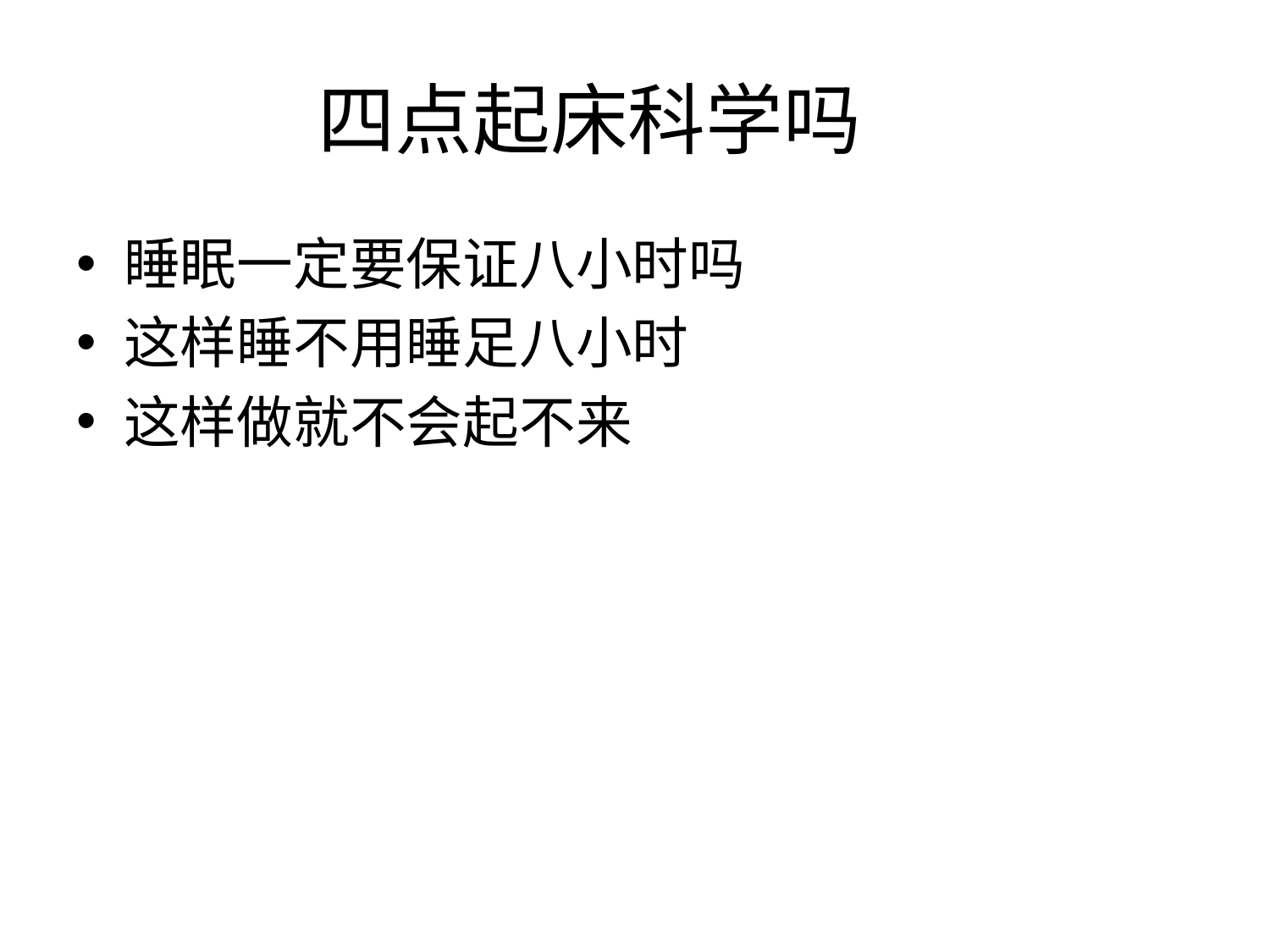

# 四点起床科学吗
睡眠一定要保证八小时吗
这样睡不用睡足八小时
这样做就不会起不来